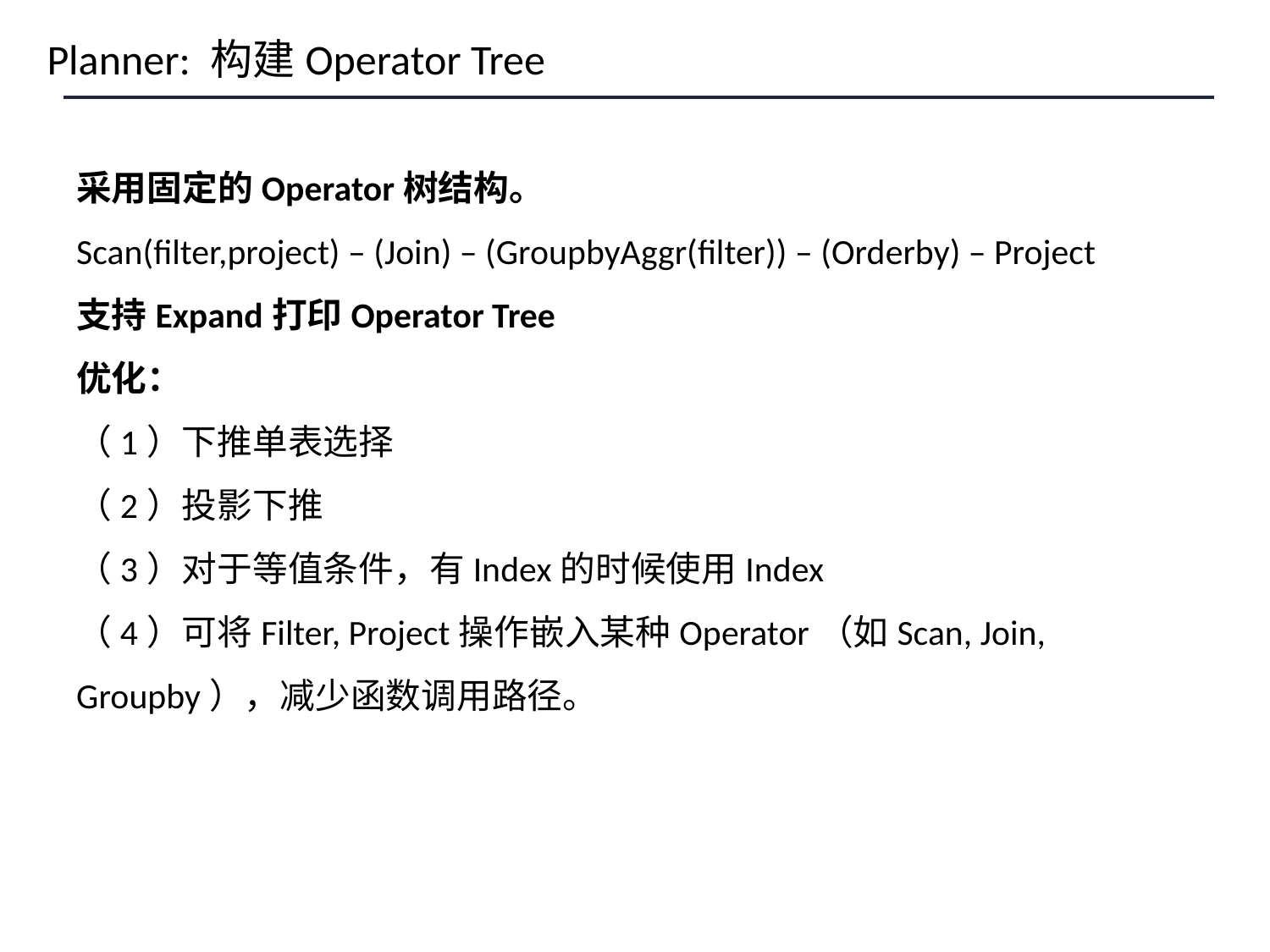

Planner: 构建Operator Tree
采用固定的Operator树结构。
Scan(filter,project) – (Join) – (GroupbyAggr(filter)) – (Orderby) – Project
支持Expand打印Operator Tree
优化：
（1）下推单表选择
（2）投影下推
（3）对于等值条件，有Index的时候使用Index
（4）可将Filter, Project操作嵌入某种Operator（如Scan, Join, Groupby），减少函数调用路径。